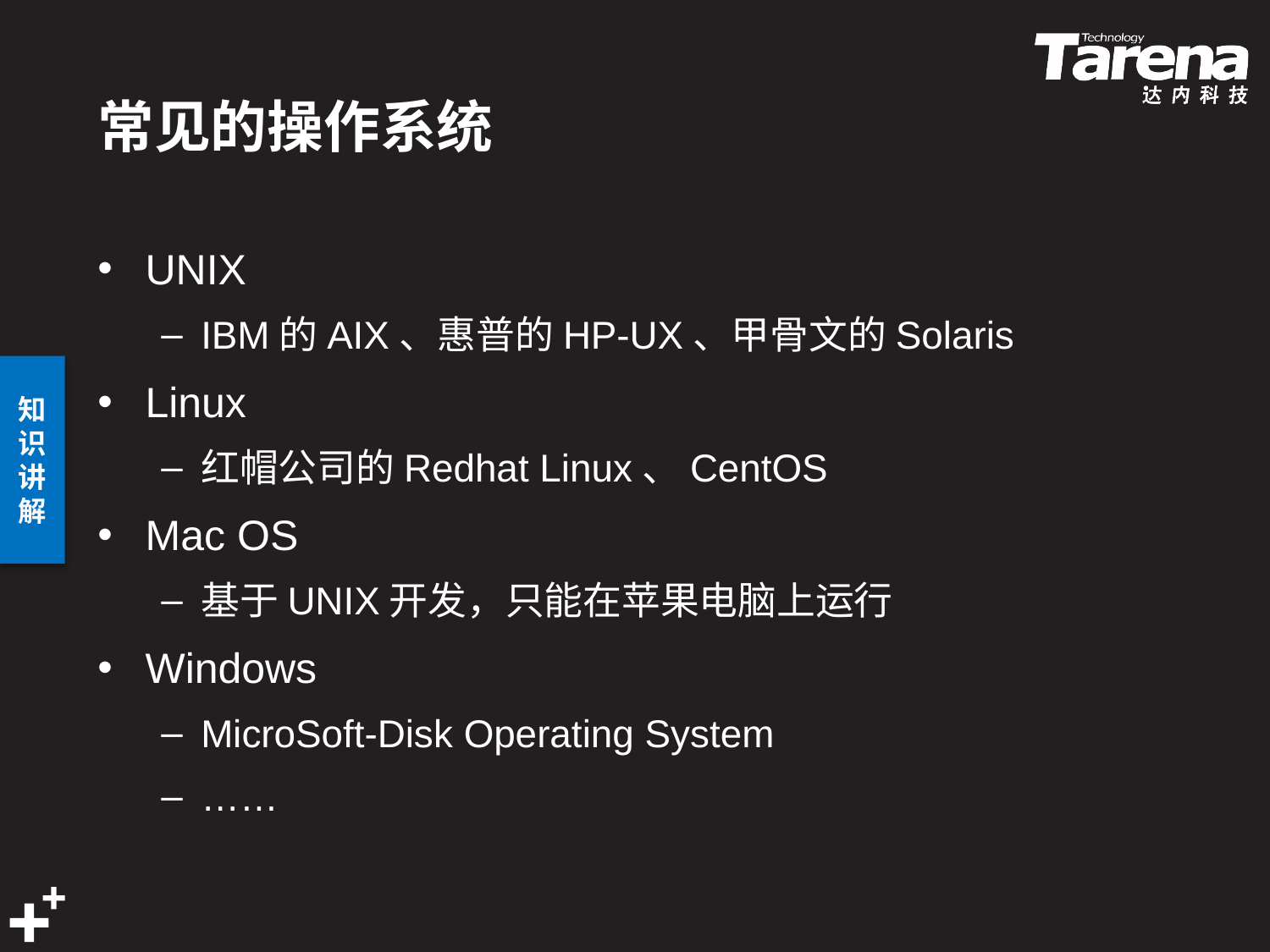

# 常见的操作系统
UNIX
IBM的AIX、惠普的HP-UX、甲骨文的Solaris
Linux
红帽公司的Redhat Linux、CentOS
Mac OS
基于UNIX开发，只能在苹果电脑上运行
Windows
MicroSoft-Disk Operating System
……